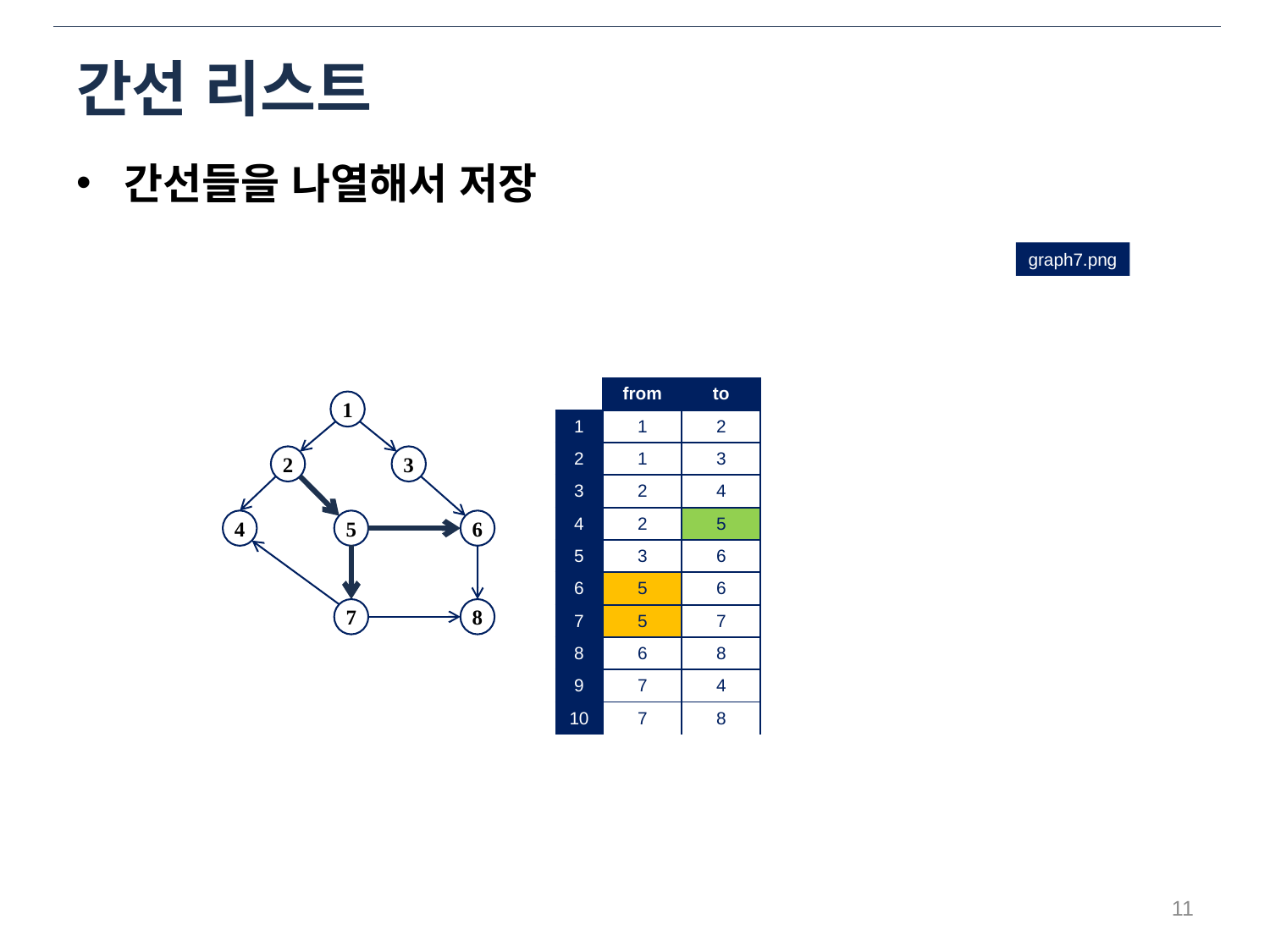

# 간선 리스트
간선들을 나열해서 저장
graph7.png
|  | from | to |
| --- | --- | --- |
| 1 | 1 | 2 |
| 2 | 1 | 3 |
| 3 | 2 | 4 |
| 4 | 2 | 5 |
| 5 | 3 | 6 |
| 6 | 5 | 6 |
| 7 | 5 | 7 |
| 8 | 6 | 8 |
| 9 | 7 | 4 |
| 10 | 7 | 8 |
1
2
3
4
5
6
7
8
11